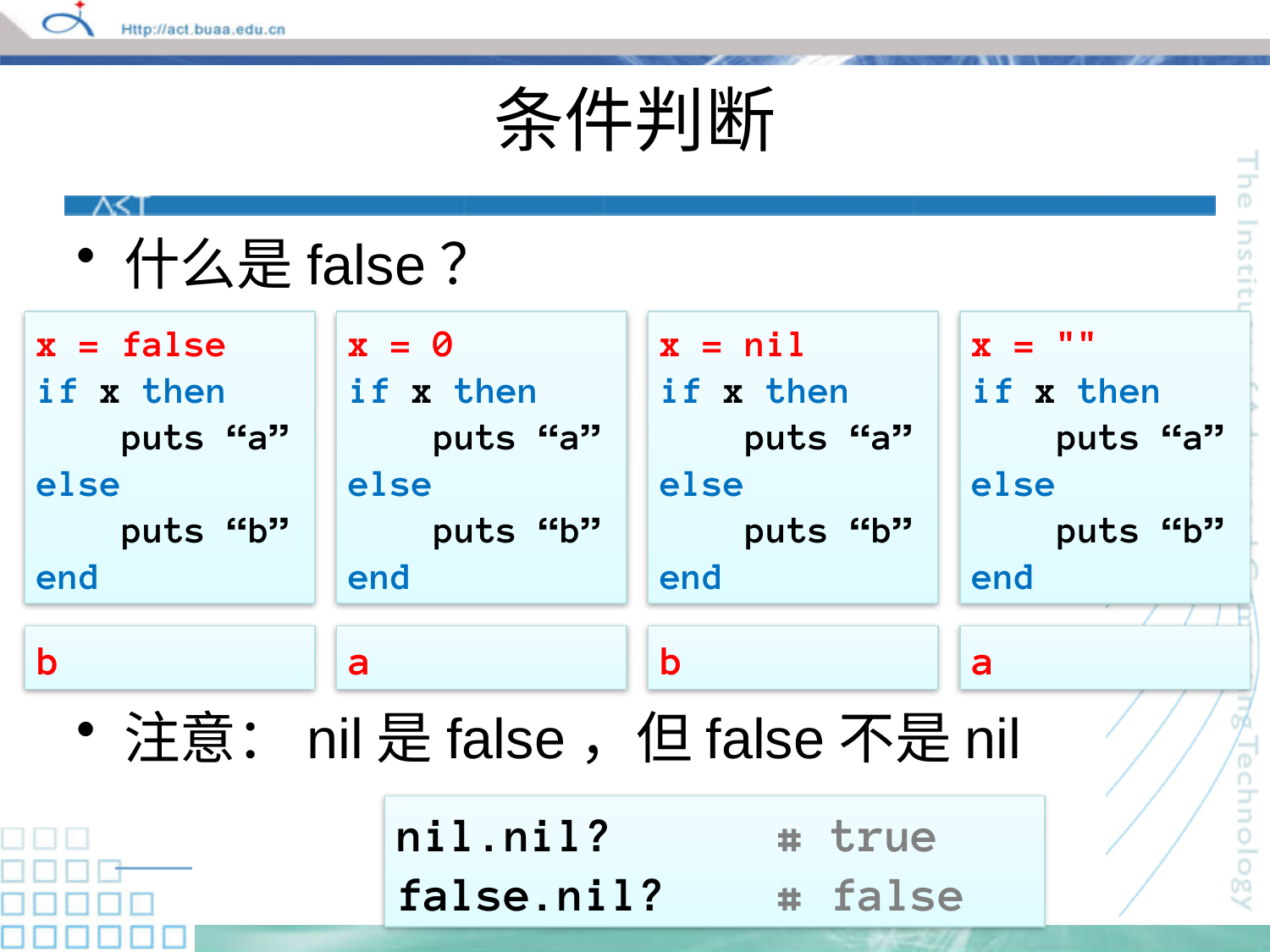

# 条件判断
什么是false？

注意：nil是false，但false不是nil
x = false
if x then
    puts “a”
else
    puts “b”
end
x = 0
if x then
    puts “a”
else
    puts “b”
end
x = nil
if x then
    puts “a”
else
    puts “b”
end
x = ""
if x then
    puts “a”
else
    puts “b”
end
b
a
b
a
nil.nil?		# true
false.nil?	# false